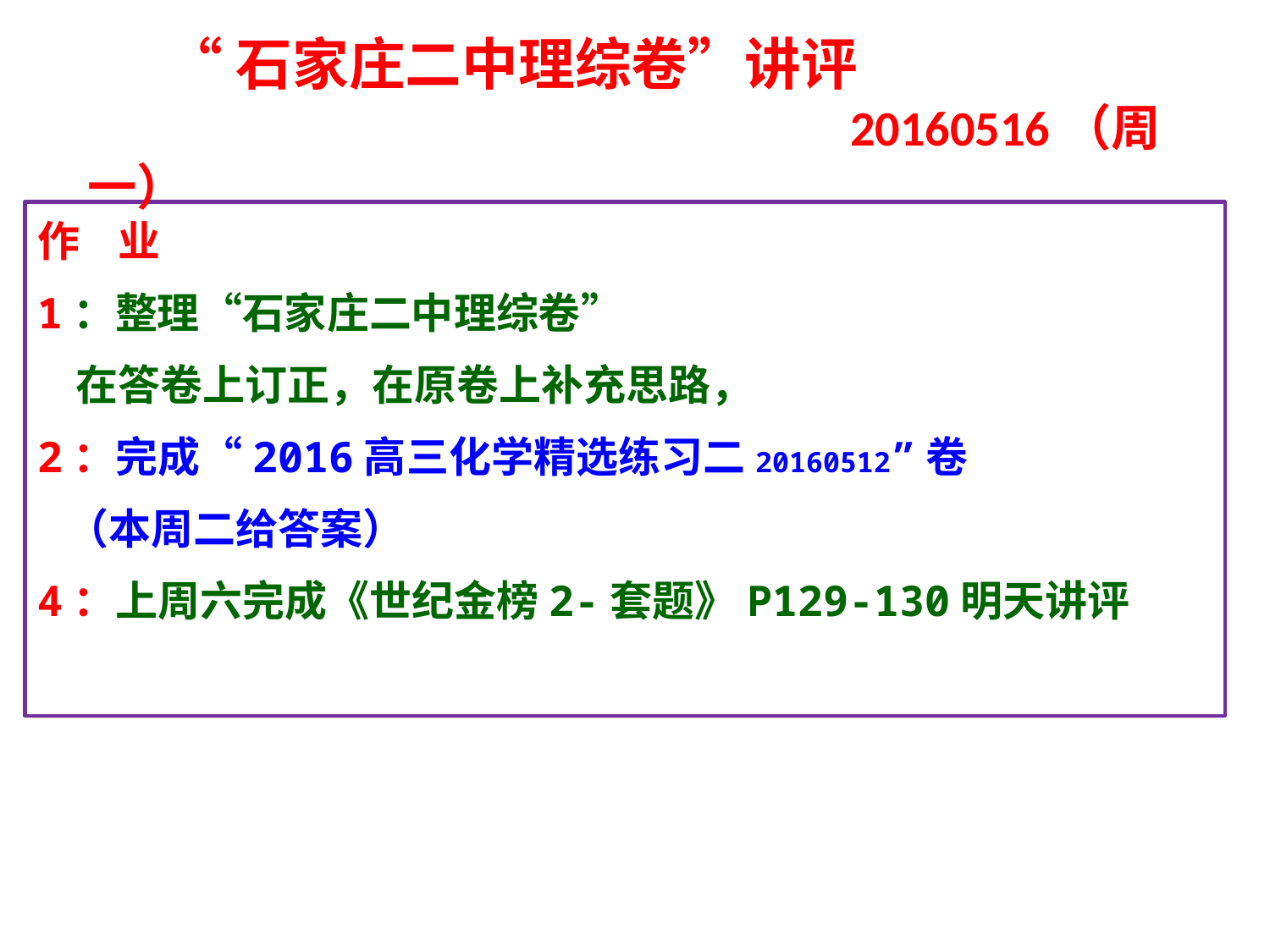

“石家庄二中理综卷”讲评
                                                                    20160516（周一）

作    业
1：整理“石家庄二中理综卷”
   在答卷上订正，在原卷上补充思路，
2：完成“2016高三化学精选练习二20160512”卷
  （本周二给答案）
4：上周六完成《世纪金榜2-套题》P129-130明天讲评